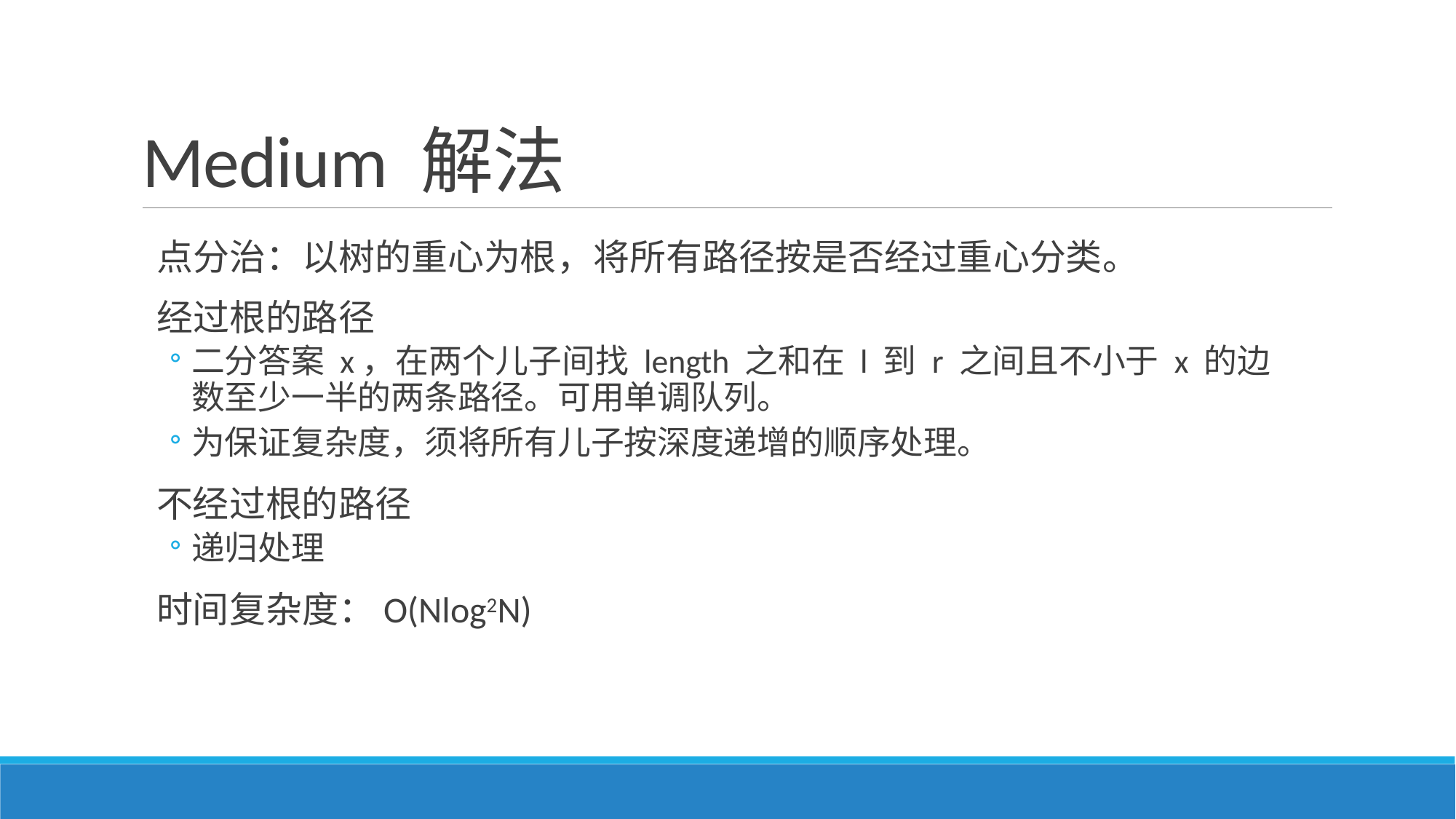

# Medium 解法
点分治：以树的重心为根，将所有路径按是否经过重心分类。
经过根的路径
二分答案 x，在两个儿子间找 length 之和在 l 到 r 之间且不小于 x 的边数至少一半的两条路径。可用单调队列。
为保证复杂度，须将所有儿子按深度递增的顺序处理。
不经过根的路径
递归处理
时间复杂度：O(Nlog2N)